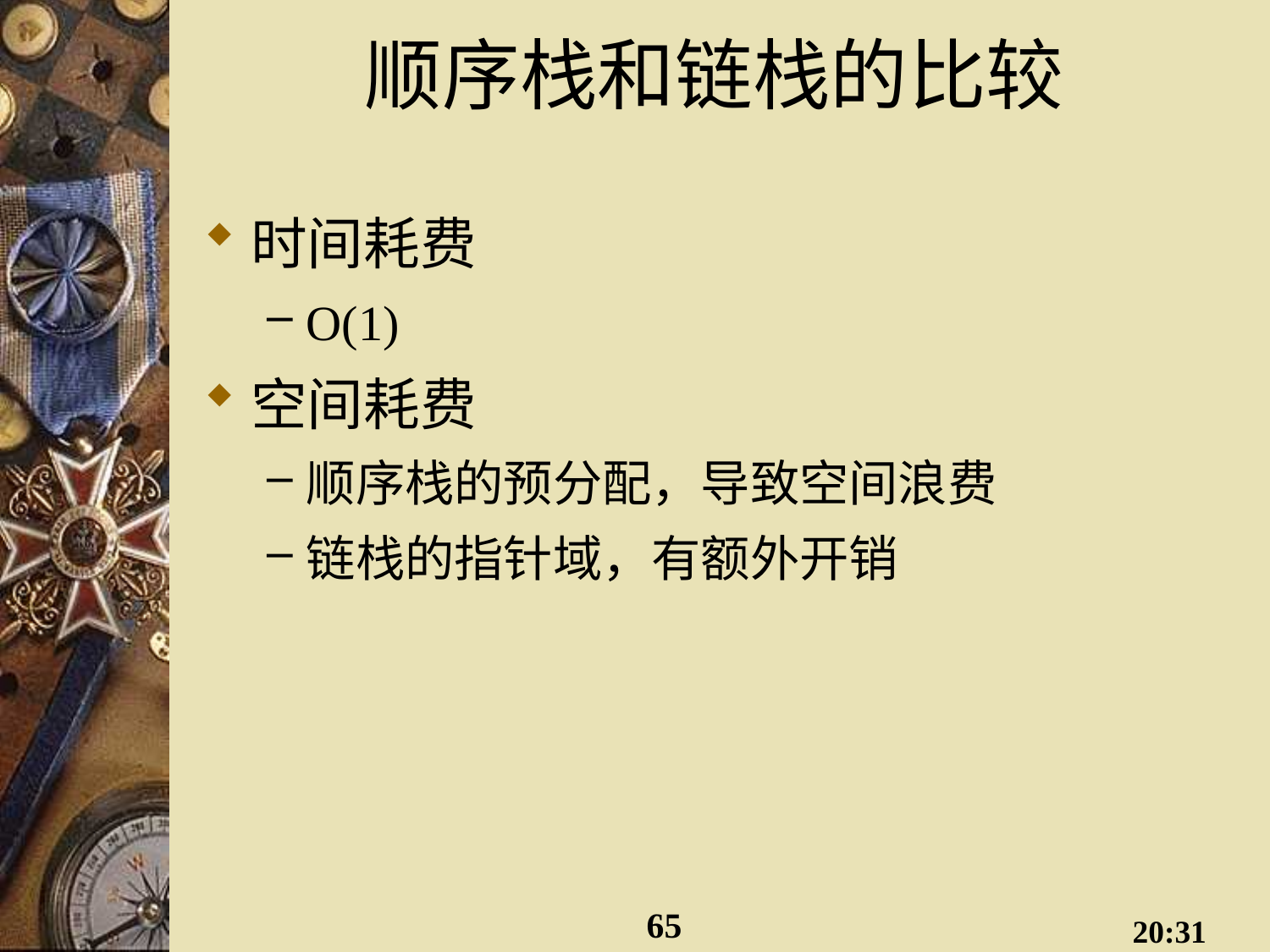

# 顺序栈和链栈的比较
时间耗费
O(1)
空间耗费
顺序栈的预分配，导致空间浪费
链栈的指针域，有额外开销